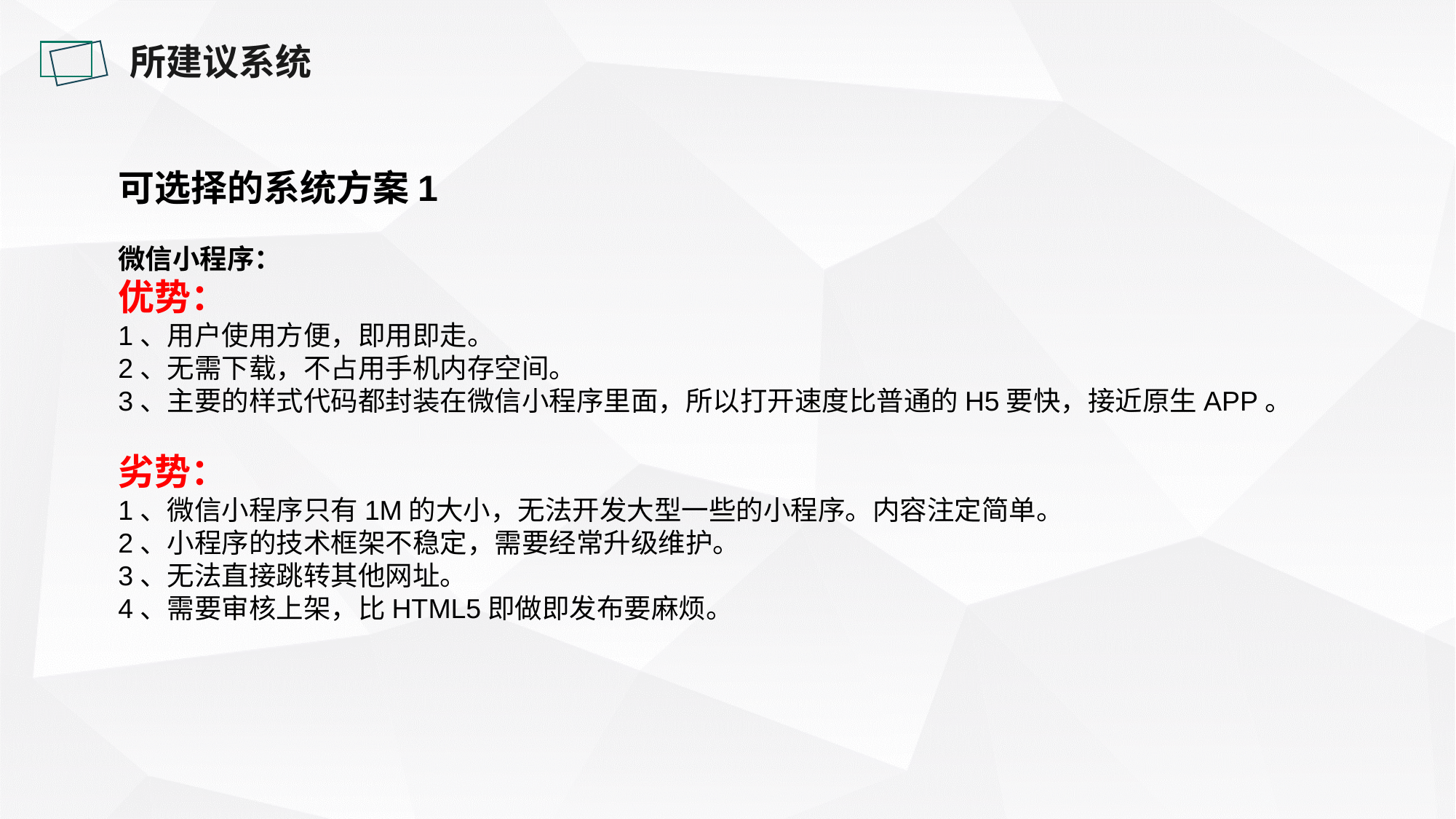

所建议系统

可选择的系统方案1

微信小程序：
优势：
1、用户使用方便，即用即走。
2、无需下载，不占用手机内存空间。
3、主要的样式代码都封装在微信小程序里面，所以打开速度比普通的H5要快，接近原生APP。

劣势：
1、微信小程序只有1M的大小，无法开发大型一些的小程序。内容注定简单。
2、小程序的技术框架不稳定，需要经常升级维护。
3、无法直接跳转其他网址。
4、需要审核上架，比HTML5即做即发布要麻烦。